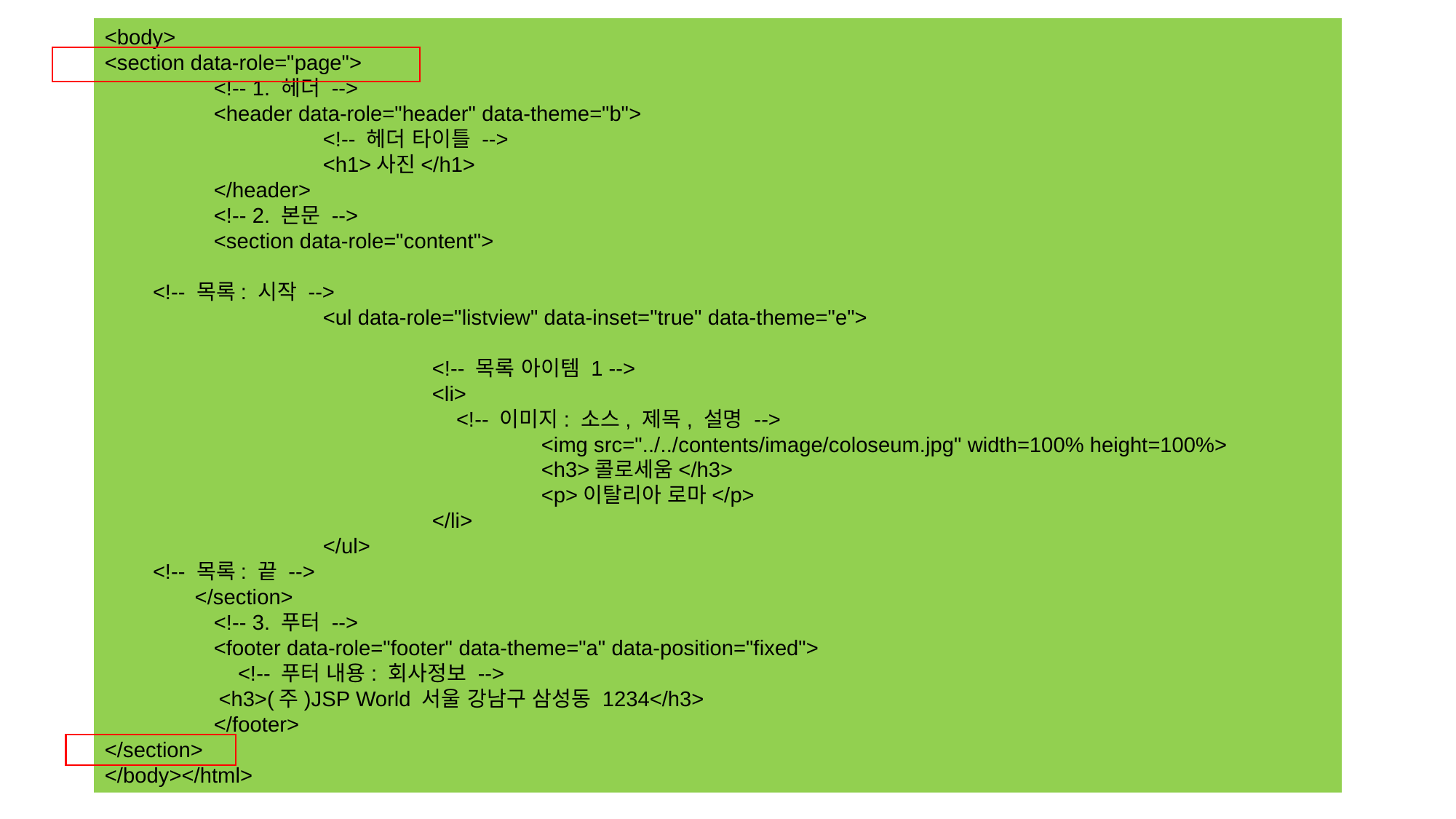

<body>
<section data-role="page">
	<!-- 1. 헤더 -->
	<header data-role="header" data-theme="b">
		<!-- 헤더 타이틀 -->
		<h1>사진</h1>
	</header>
	<!-- 2. 본문 -->
	<section data-role="content">

        <!-- 목록: 시작 -->
		<ul data-role="listview" data-inset="true" data-theme="e">

			<!-- 목록 아이템 1 -->
			<li>
			    <!-- 이미지: 소스, 제목, 설명 -->
				<img src="../../contents/image/coloseum.jpg" width=100% height=100%>
				<h3>콜로세움</h3>
				<p>이탈리아 로마</p>
			</li>
		</ul>
        <!-- 목록: 끝 -->
               </section>
	<!-- 3. 푸터 -->
	<footer data-role="footer" data-theme="a" data-position="fixed">
	    <!-- 푸터 내용: 회사정보 -->
                   <h3>(주)JSP World 서울 강남구 삼성동 1234</h3>
	</footer>
</section>
</body></html>